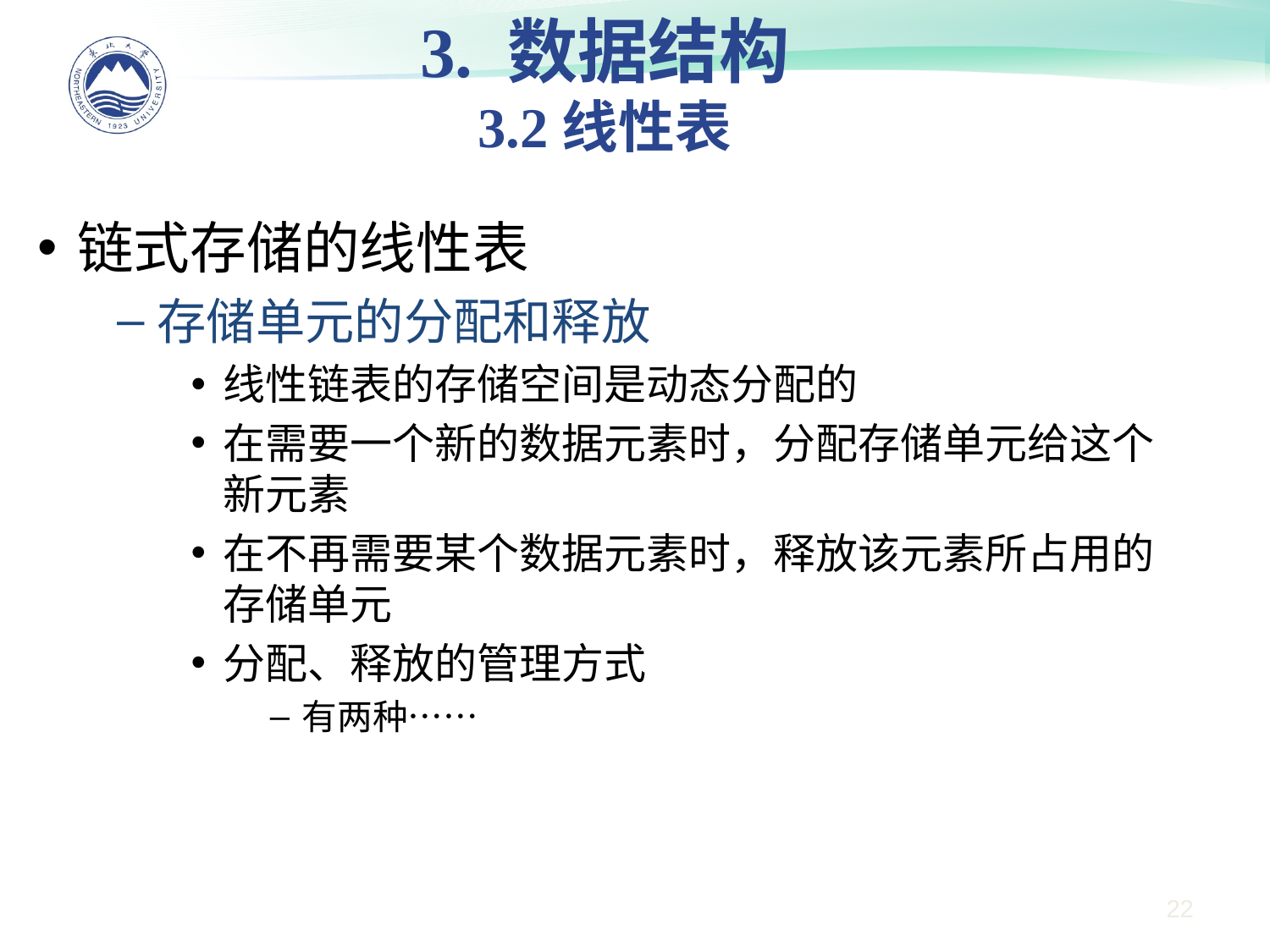

3. 数据结构
3.2线性表
链式存储的线性表
存储单元的分配和释放
线性链表的存储空间是动态分配的
在需要一个新的数据元素时，分配存储单元给这个新元素
在不再需要某个数据元素时，释放该元素所占用的存储单元
分配、释放的管理方式
有两种……
22